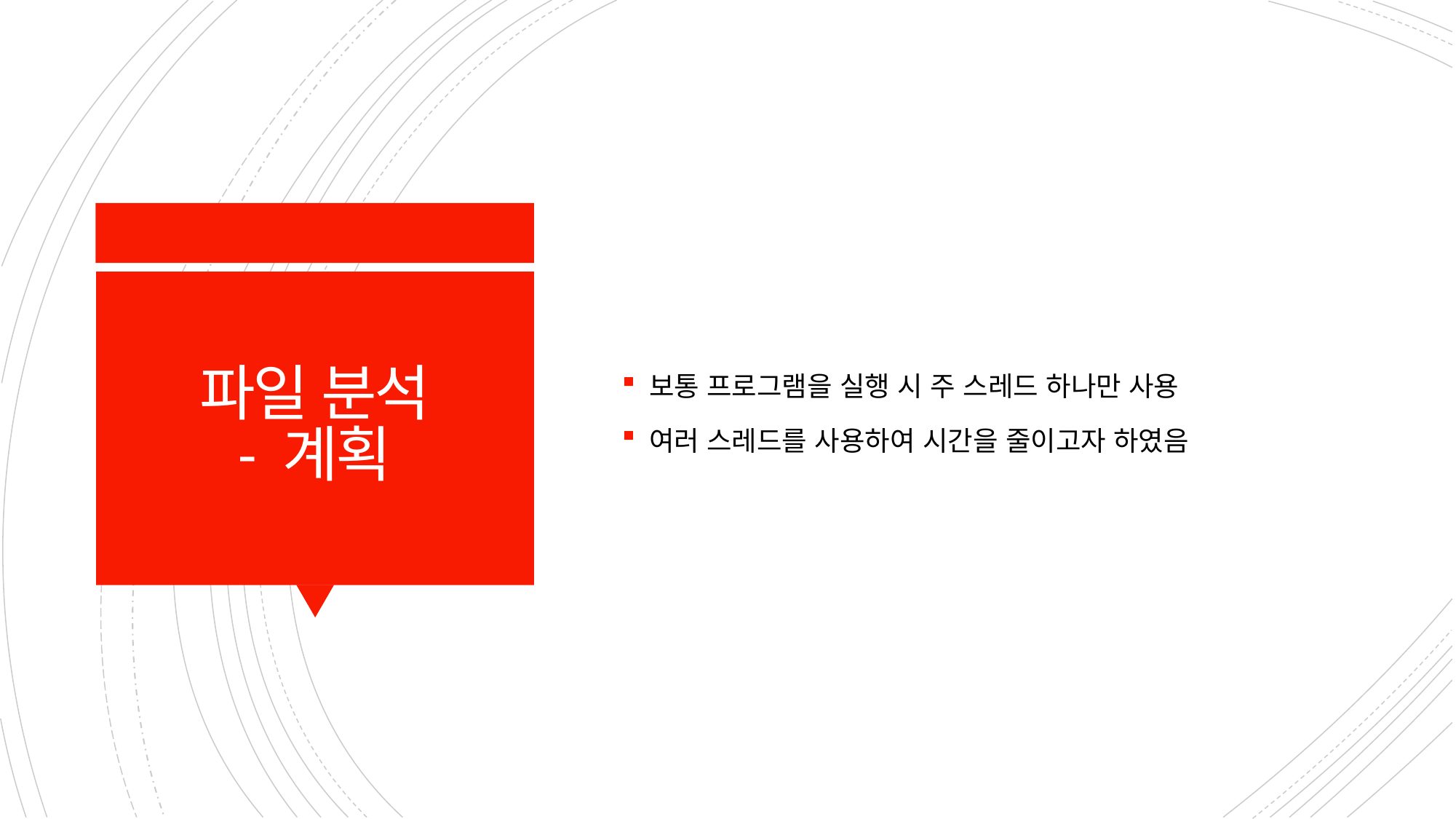

보통 프로그램을 실행 시 주 스레드 하나만 사용
여러 스레드를 사용하여 시간을 줄이고자 하였음
# 파일 분석 - 계획